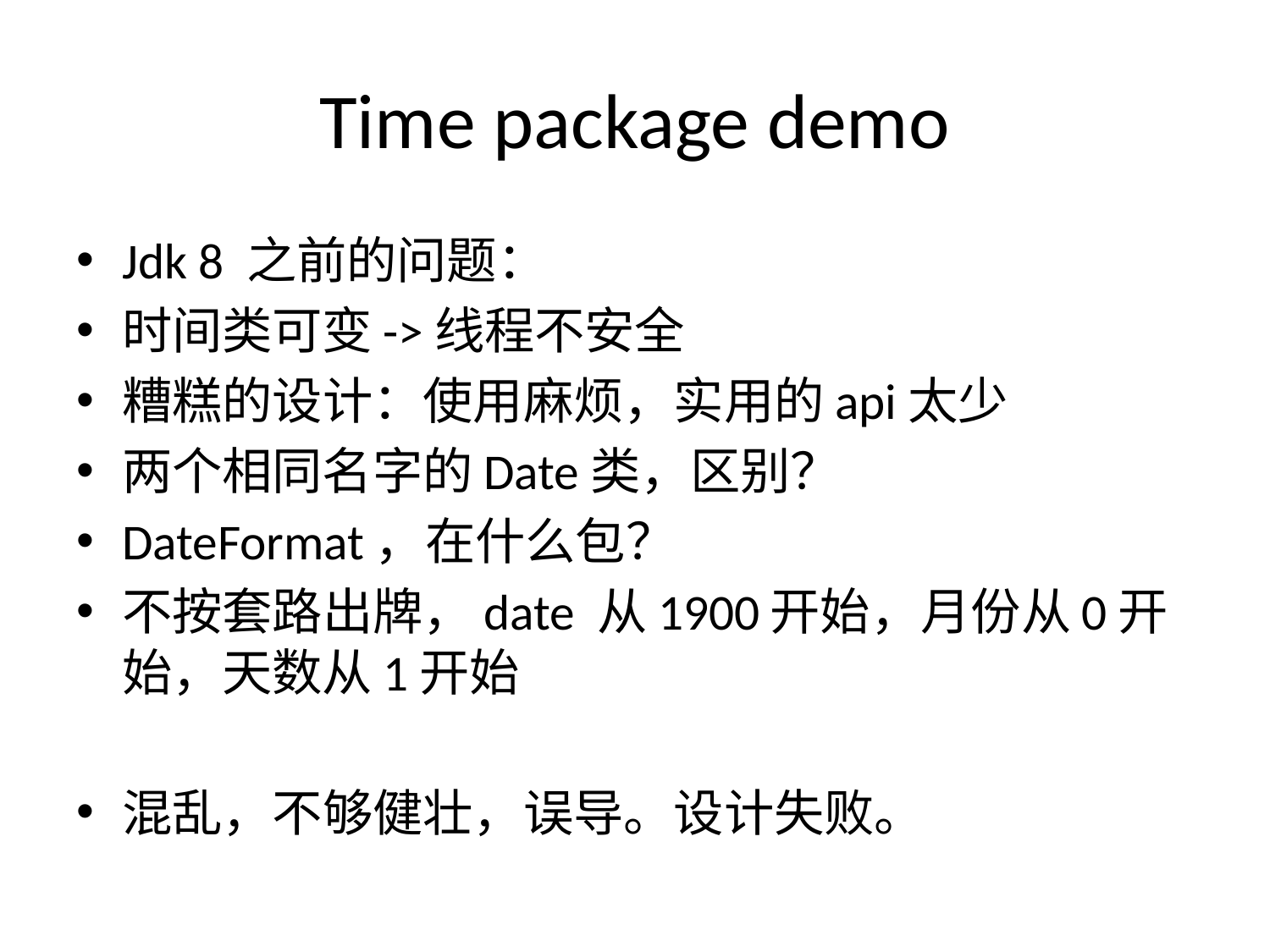

# Time package demo
Jdk 8 之前的问题：
时间类可变->线程不安全
糟糕的设计：使用麻烦，实用的api太少
两个相同名字的Date类，区别？
DateFormat，在什么包？
不按套路出牌，date 从1900开始，月份从0开始，天数从1开始

混乱，不够健壮，误导。设计失败。